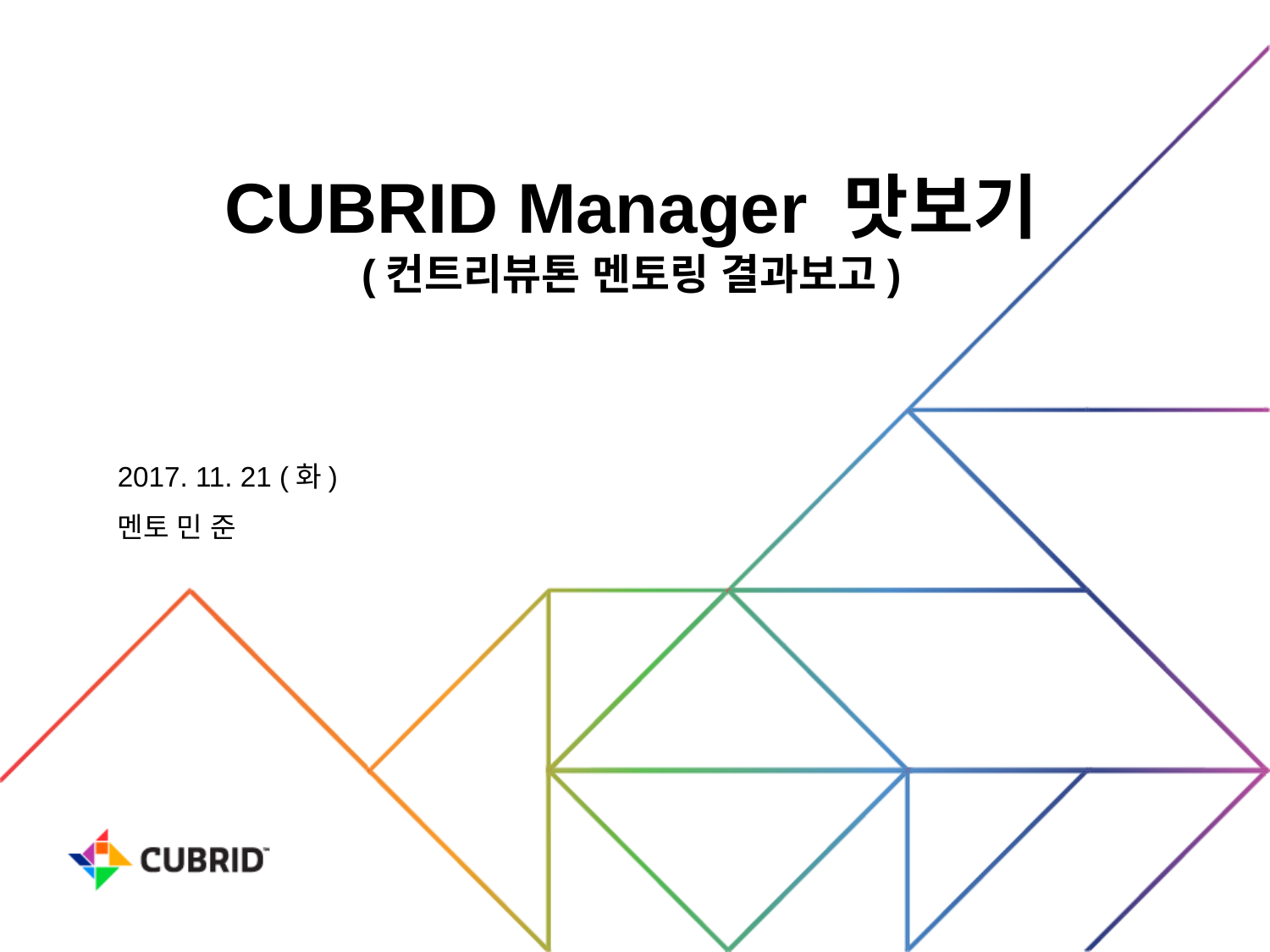

CUBRID Manager 맛보기
(컨트리뷰톤 멘토링 결과보고)
2017. 11. 21 (화)
멘토 민 준